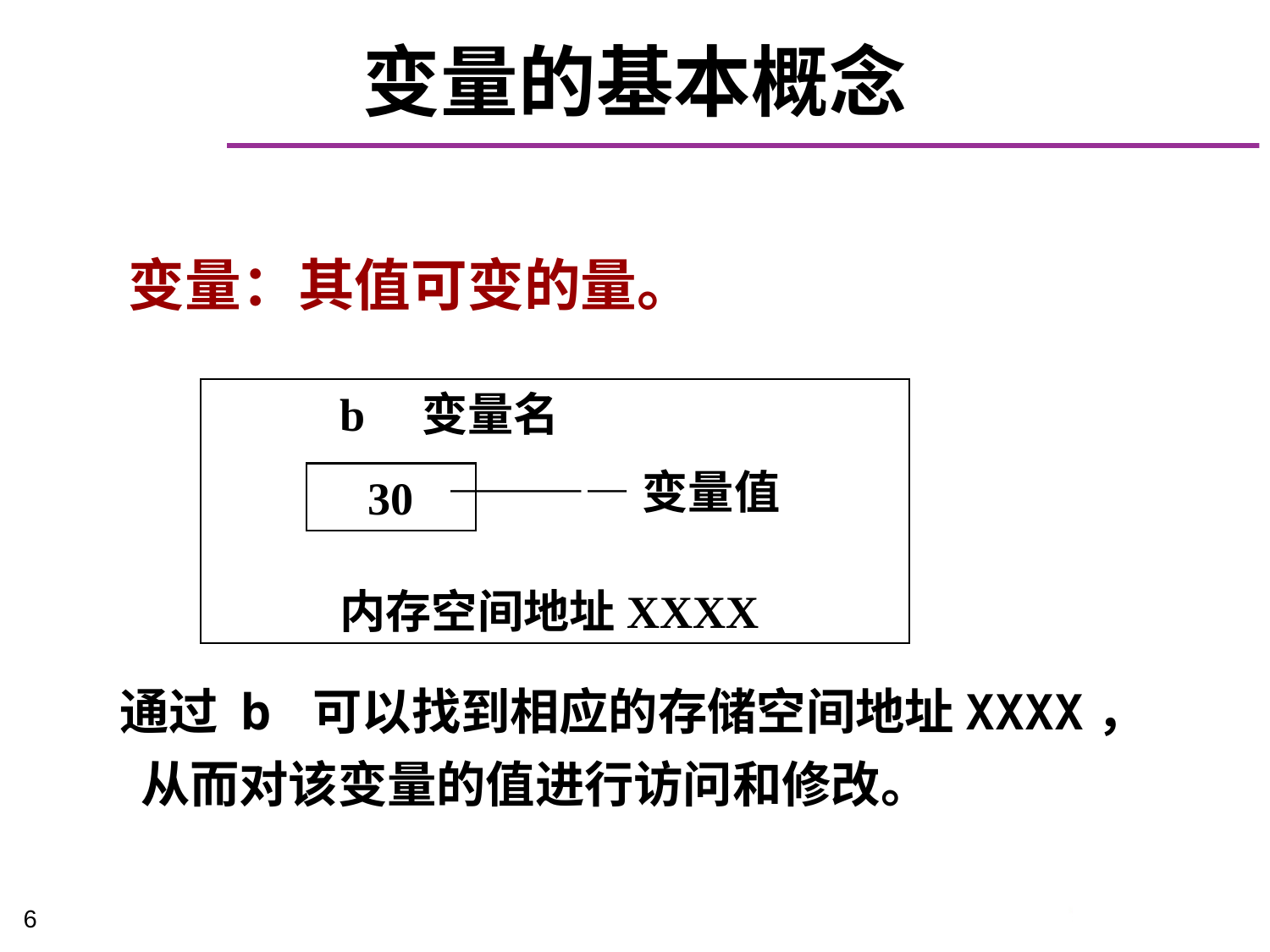

# 变量的基本概念
变量：其值可变的量。
b    变量名
         ————变量值

内存空间地址XXXX
30
通过 b 可以找到相应的存储空间地址XXXX，
从而对该变量的值进行访问和修改。
6